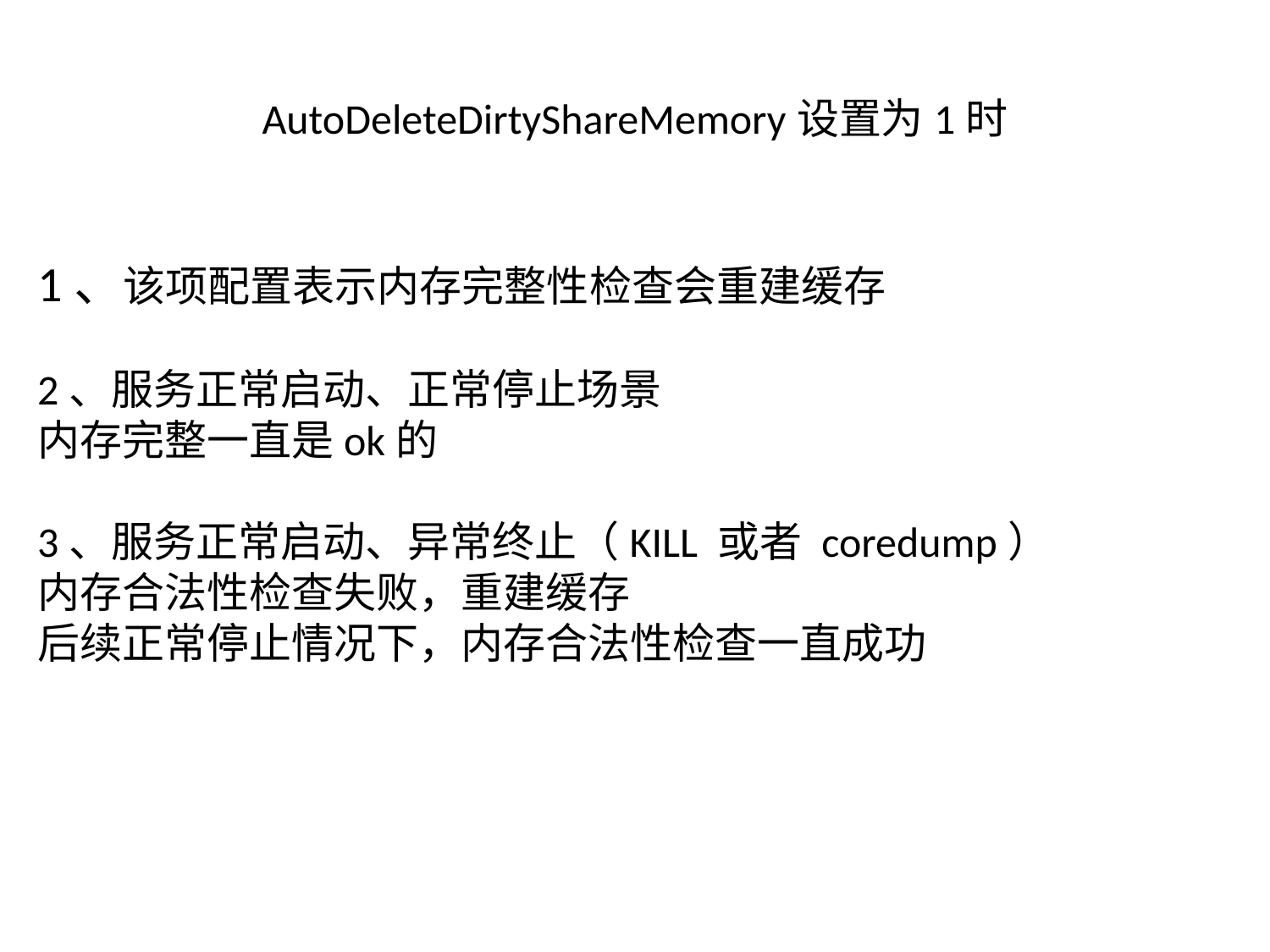

# AutoDeleteDirtyShareMemory设置为1时
1、该项配置表示内存完整性检查会重建缓存

2、服务正常启动、正常停止场景
内存完整一直是ok的

3、服务正常启动、异常终止（KILL 或者 coredump）
内存合法性检查失败，重建缓存
后续正常停止情况下，内存合法性检查一直成功